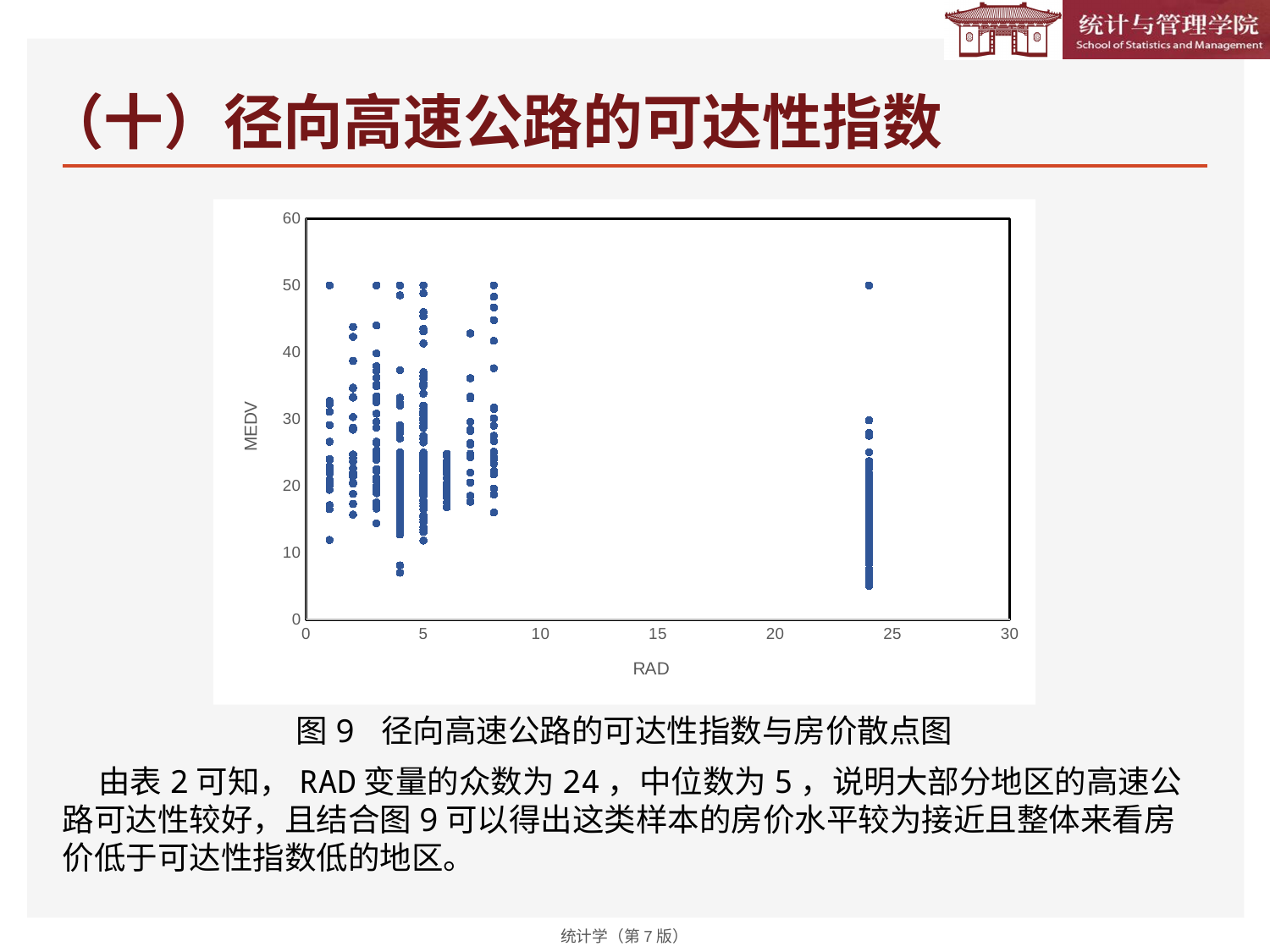

# （十）径向高速公路的可达性指数

### Chart

| Category | MEDV |
|---|---|
图9 径向高速公路的可达性指数与房价散点图
    由表2可知，RAD变量的众数为24，中位数为5，说明大部分地区的高速公路可达性较好，且结合图9可以得出这类样本的房价水平较为接近且整体来看房价低于可达性指数低的地区。
统计学（第7版）